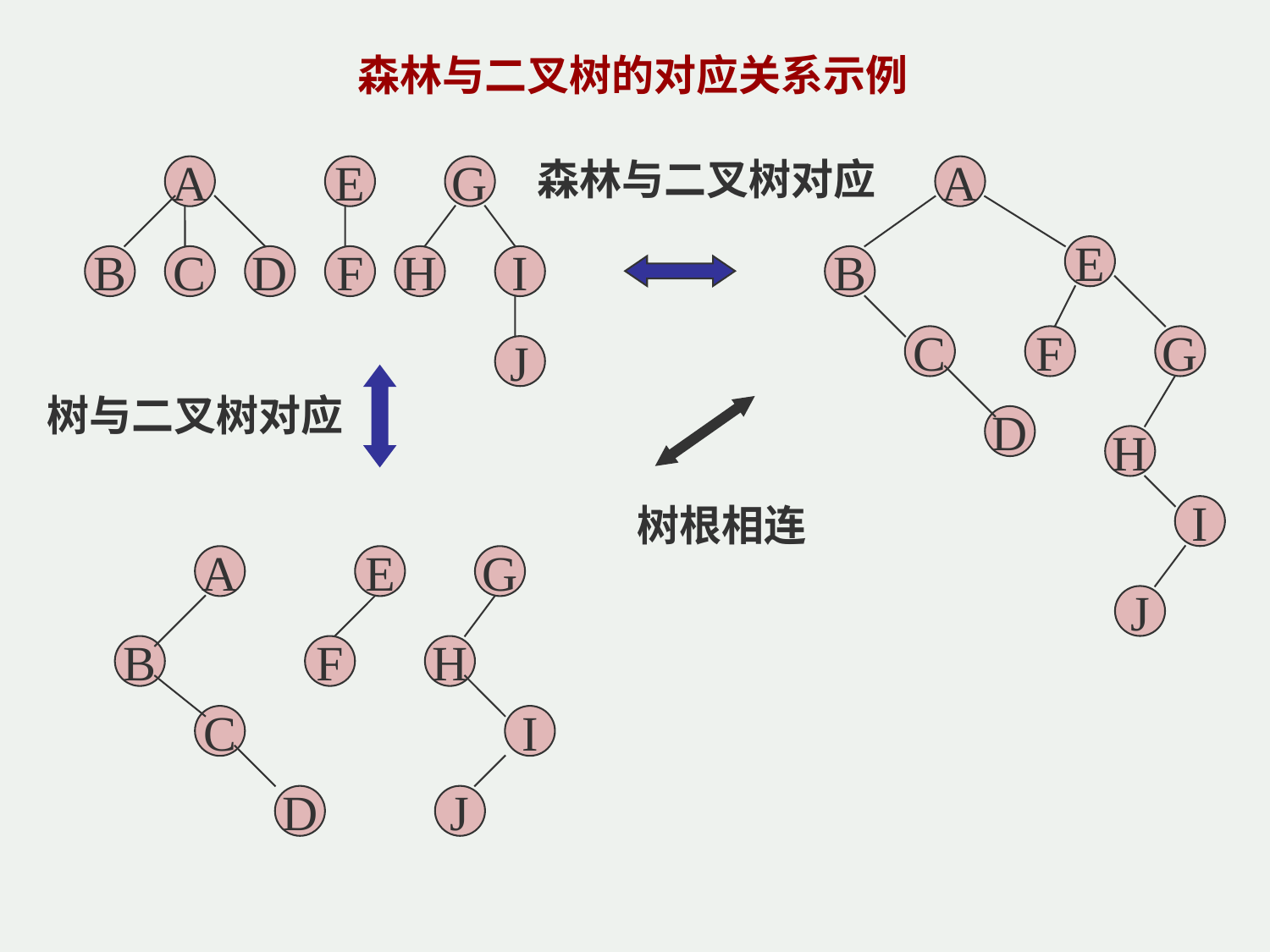

森林与二叉树的对应关系示例
森林与二叉树对应
A
E
G
A

E
B
C
D
F
H
I
B

C
F
G
J

树与二叉树对应

D
H

树根相连
I
A
E
G

J

B
F
H

C
I

D
J